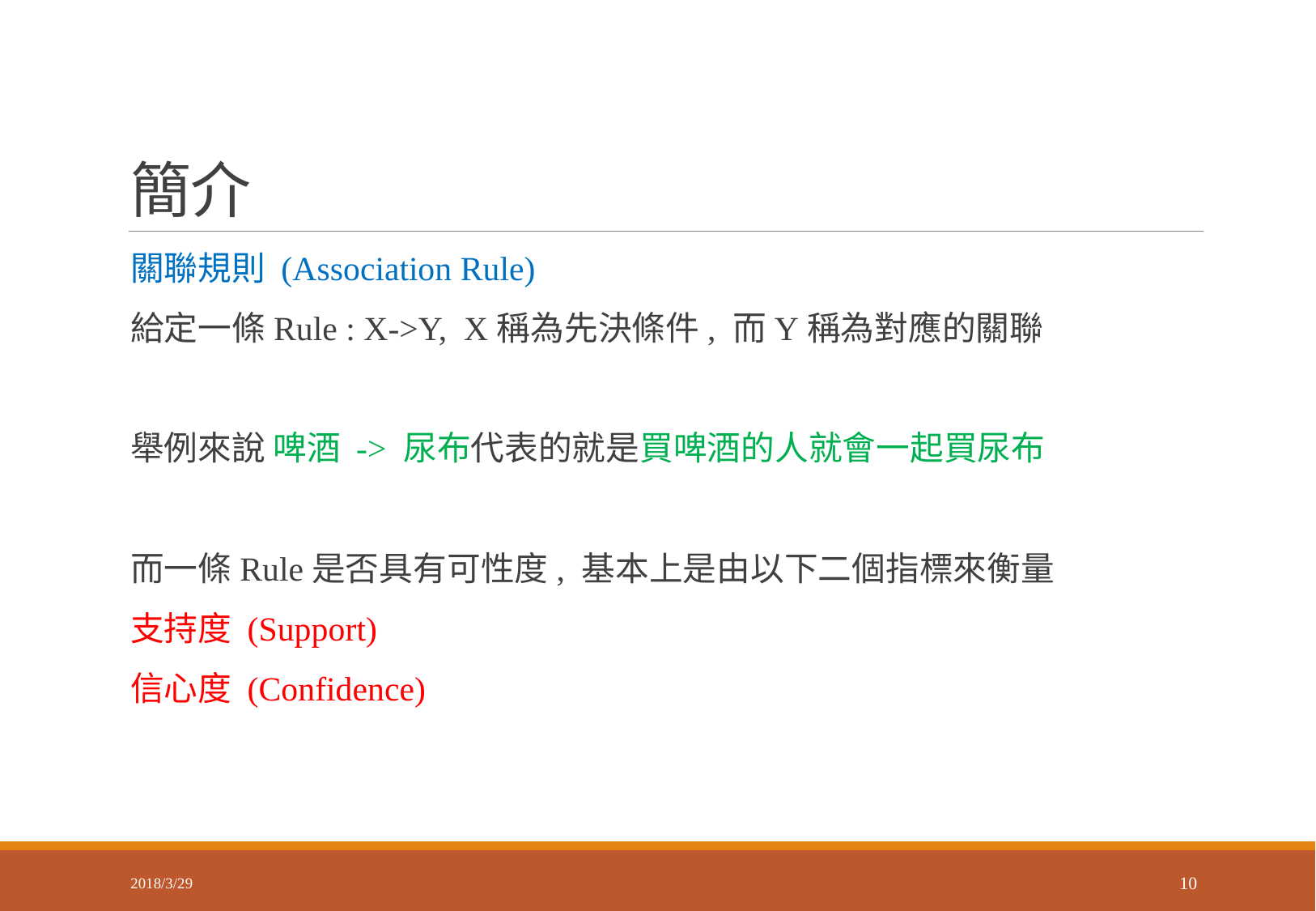

# 簡介
關聯規則 (Association Rule)
給定一條Rule : X->Y,  X稱為先決條件, 而Y稱為對應的關聯

舉例來說 啤酒 -> 尿布代表的就是買啤酒的人就會一起買尿布

而一條Rule是否具有可性度, 基本上是由以下二個指標來衡量
支持度 (Support)
信心度 (Confidence)
2018/3/29
10